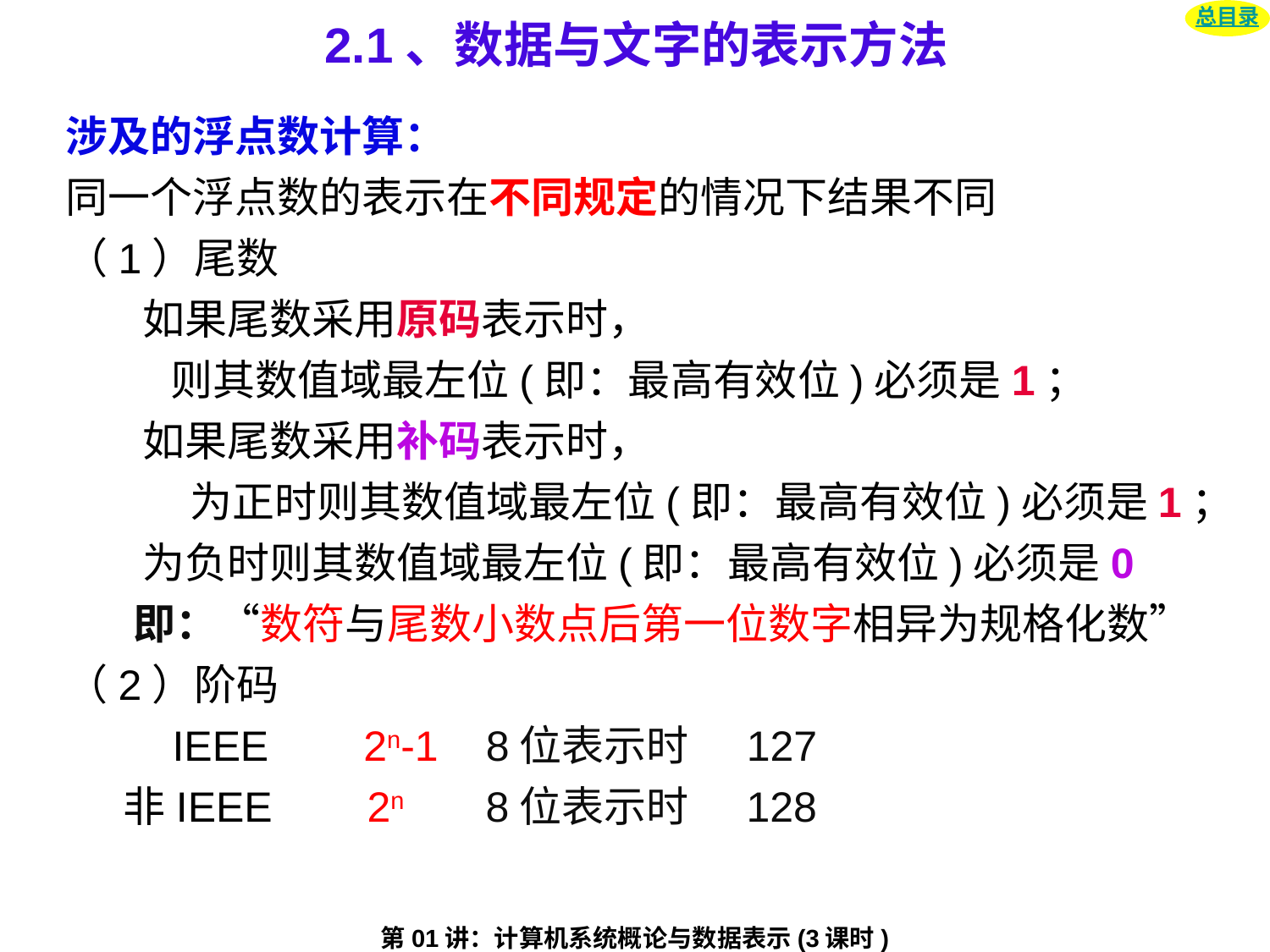

# 2.1、数据与文字的表示方法
总目录
涉及的浮点数计算：
同一个浮点数的表示在不同规定的情况下结果不同
（1）尾数
       如果尾数采用原码表示时，
           则其数值域最左位(即：最高有效位)必须是1；
       如果尾数采用补码表示时，
            为正时则其数值域最左位(即：最高有效位)必须是1；
       为负时则其数值域最左位(即：最高有效位)必须是0
      即：“数符与尾数小数点后第一位数字相异为规格化数”
（2）阶码
         IEEE        2n-1    8位表示时     127
     非IEEE        2n            8位表示时     128
第01讲：计算机系统概论与数据表示(3课时)